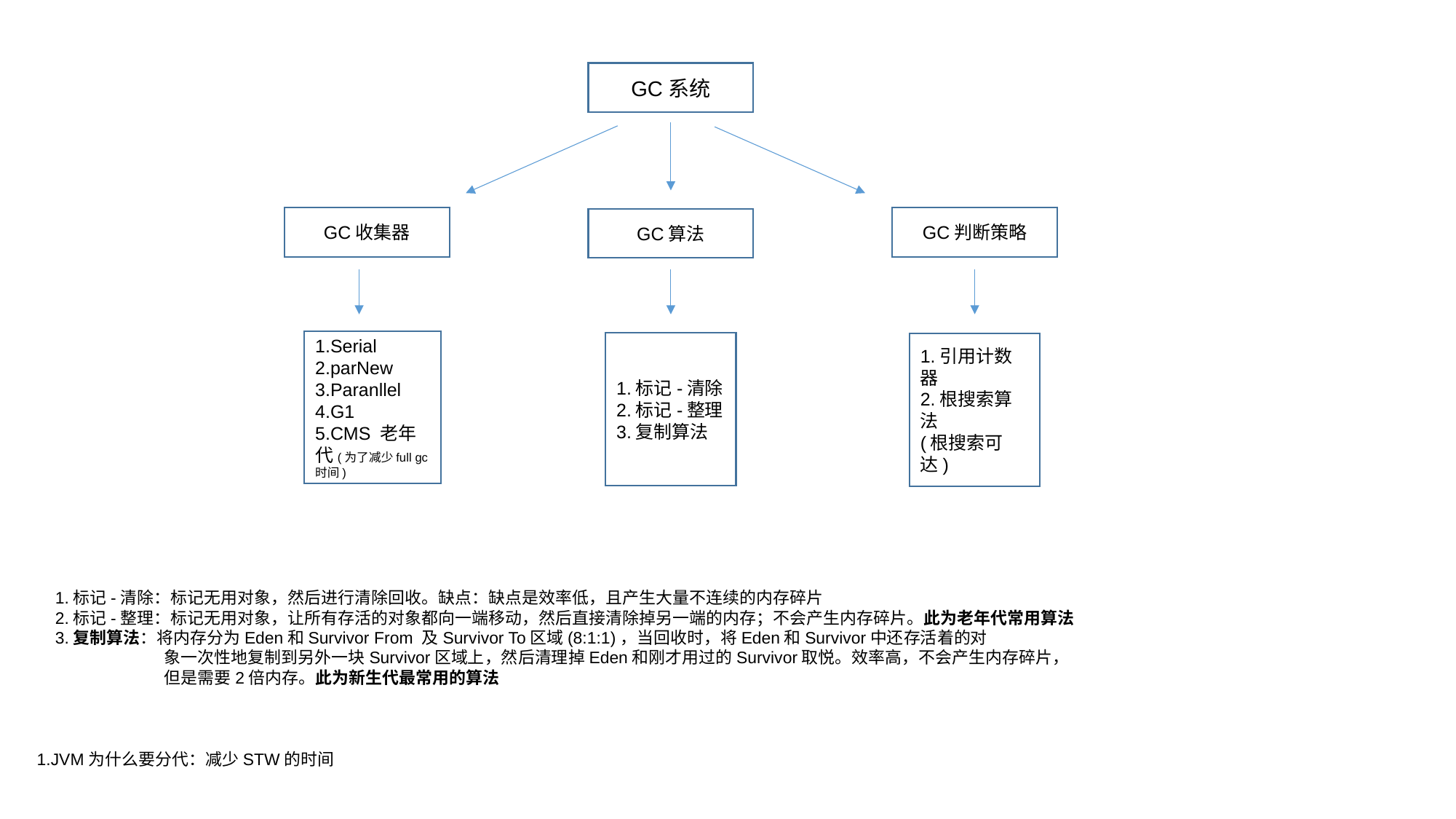

GC系统
GC收集器
GC判断策略
GC算法
1.Serial
2.parNew
3.Paranllel
4.G1
5.CMS 老年代(为了减少full gc时间)
1.标记-清除
2.标记-整理
3.复制算法
1.引用计数器
2.根搜索算法
(根搜索可达)
1.标记-清除：标记无用对象，然后进行清除回收。缺点：缺点是效率低，且产生大量不连续的内存碎片
2.标记-整理：标记无用对象，让所有存活的对象都向一端移动，然后直接清除掉另一端的内存；不会产生内存碎片。此为老年代常用算法
3.复制算法：将内存分为Eden和Survivor From 及Survivor To区域(8:1:1)，当回收时，将Eden和Survivor中还存活着的对
	象一次性地复制到另外一块Survivor区域上，然后清理掉Eden和刚才用过的Survivor取悦。效率高，不会产生内存碎片，
	但是需要2倍内存。此为新生代最常用的算法
1.JVM为什么要分代：减少STW的时间